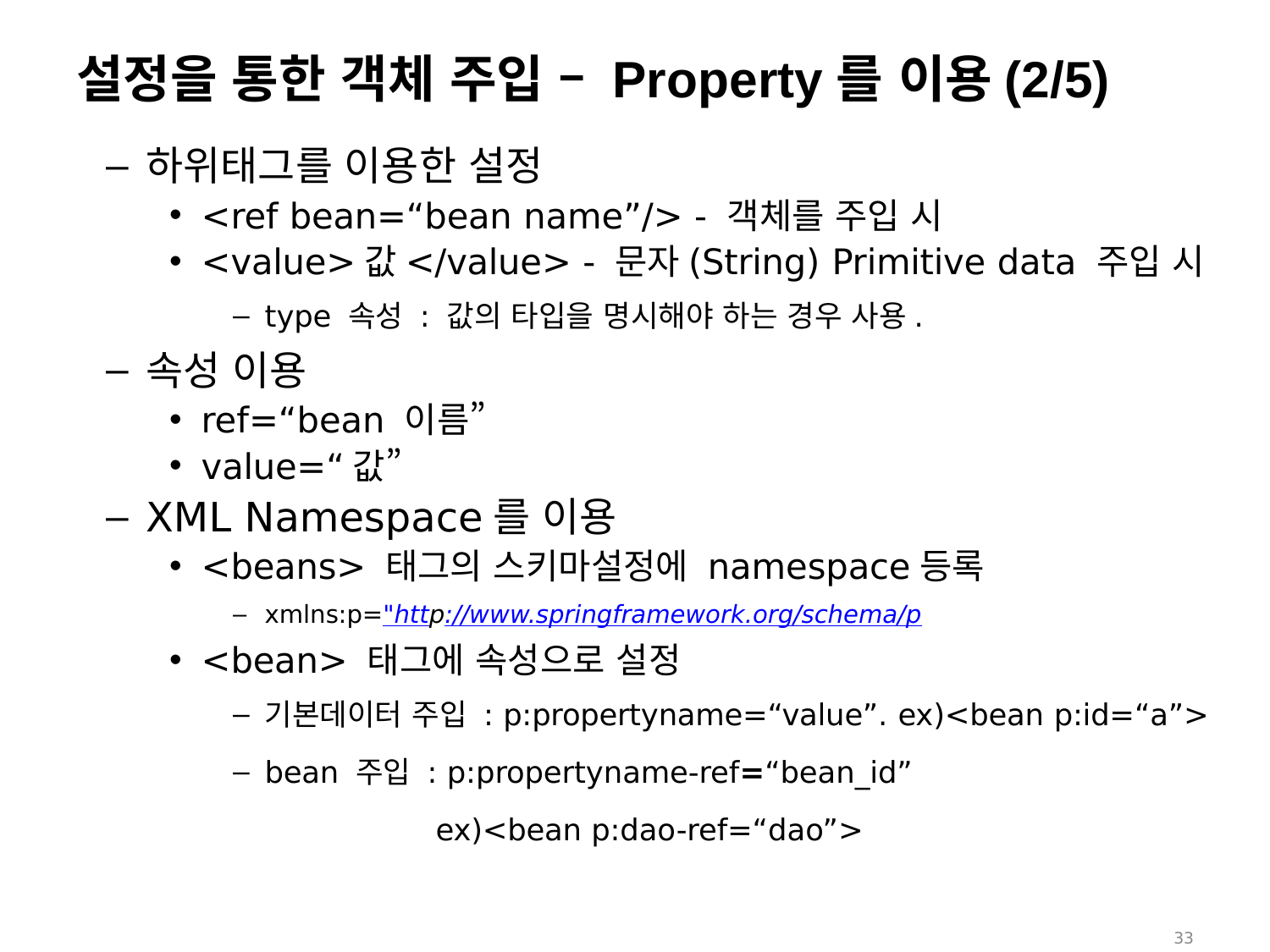

# 설정을 통한 객체 주입 – Property를 이용(2/5)
하위태그를 이용한 설정
<ref bean=“bean name”/> - 객체를 주입 시
<value>값</value> - 문자(String) Primitive data 주입 시
type 속성 : 값의 타입을 명시해야 하는 경우 사용.
속성 이용
ref=“bean 이름”
value=“값”
XML Namespace를 이용
<beans> 태그의 스키마설정에 namespace등록
xmlns:p="http://www.springframework.org/schema/p
<bean> 태그에 속성으로 설정
기본데이터 주입 : p:propertyname=“value”. ex)<bean p:id=“a”>
bean 주입 : p:propertyname-ref=“bean_id”
ex)<bean p:dao-ref=“dao”>
33